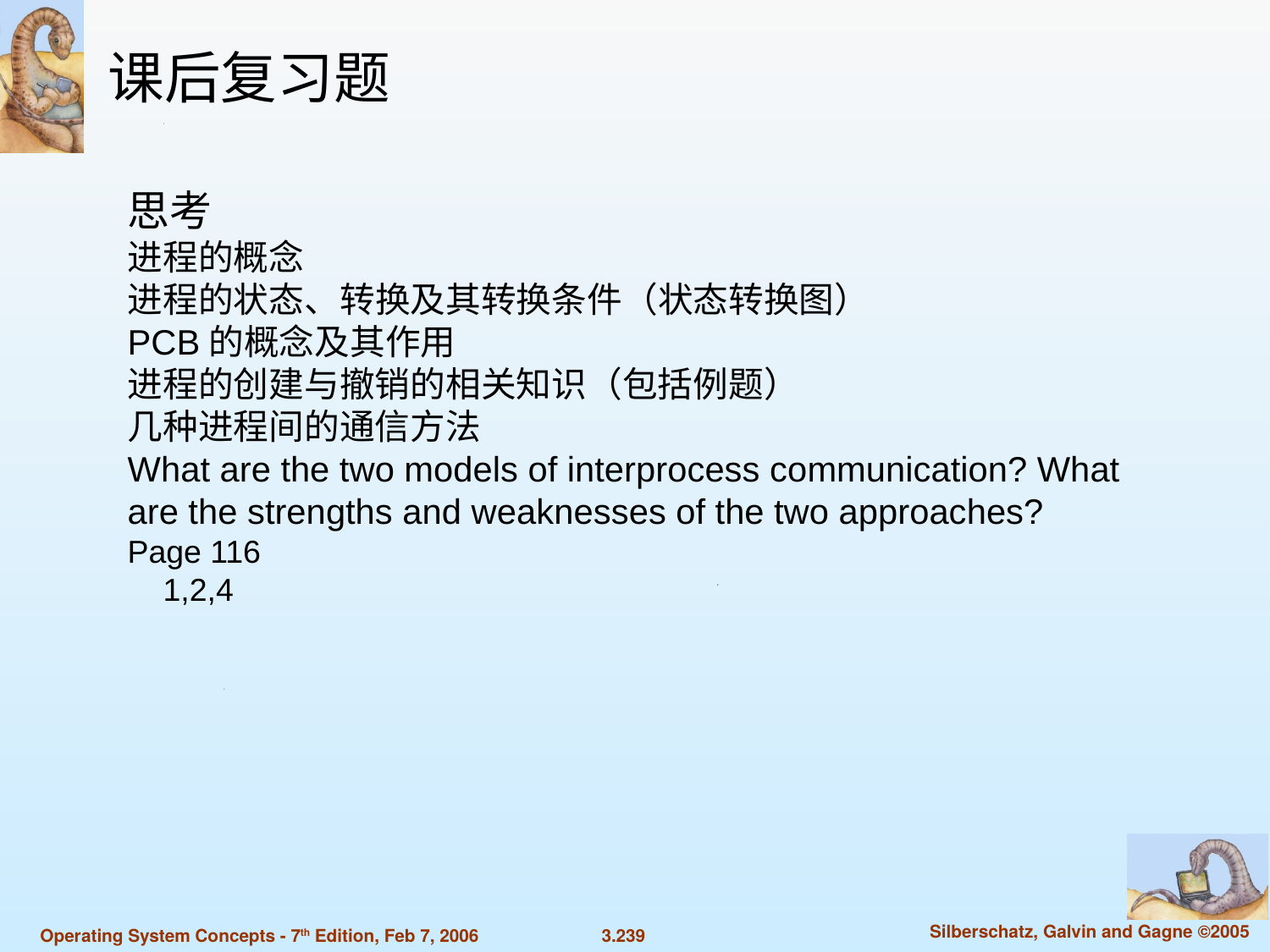

课后复习题
思考
进程的概念
进程的状态、转换及其转换条件（状态转换图）
PCB的概念及其作用
进程的创建与撤销的相关知识（包括例题）
几种进程间的通信方法
What are the two models of interprocess communication? What are the strengths and weaknesses of the two approaches?
Page 116
    1,2,4